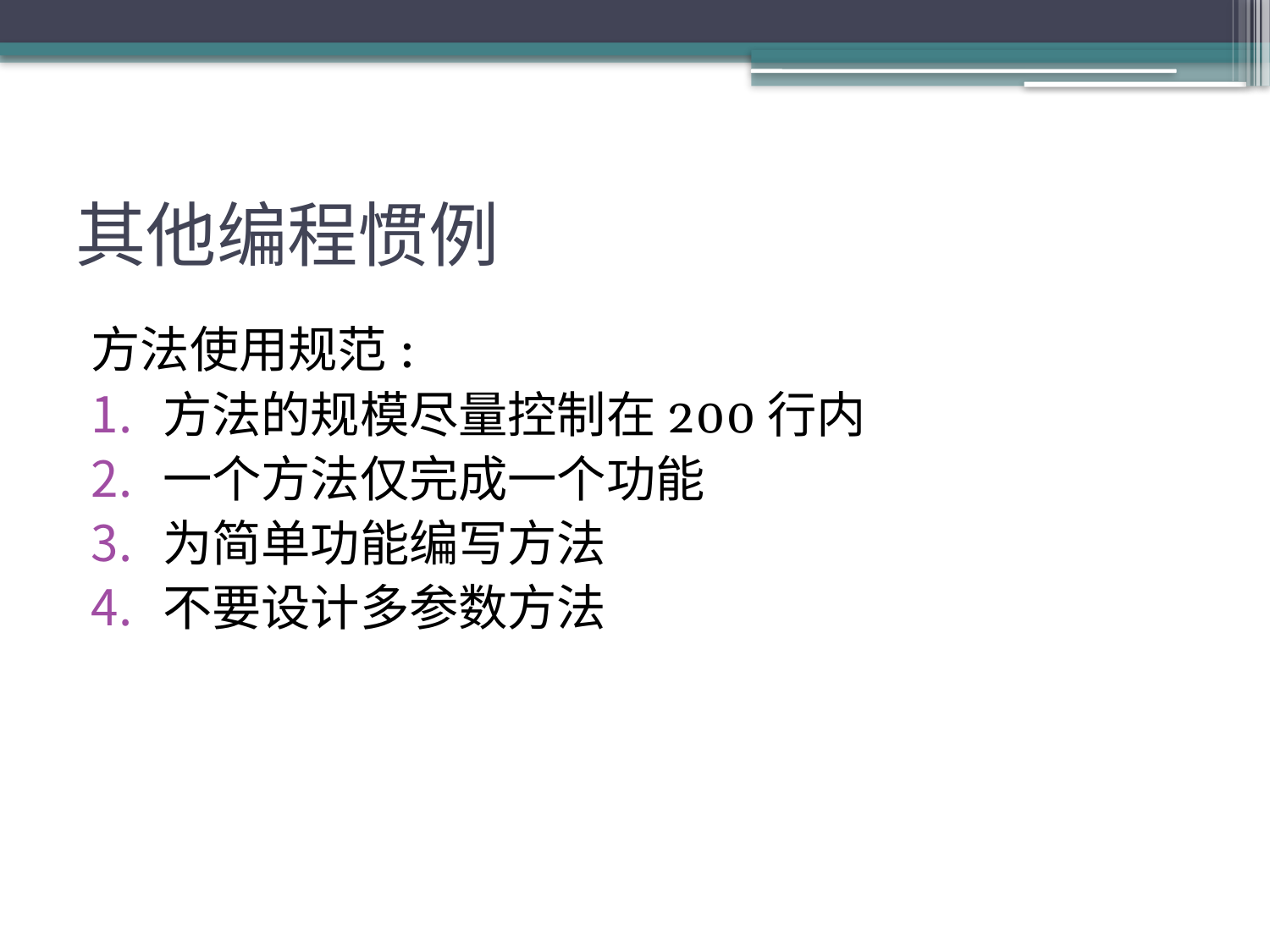

# 其他编程惯例
方法使用规范:
方法的规模尽量控制在200行内
一个方法仅完成一个功能
为简单功能编写方法
不要设计多参数方法